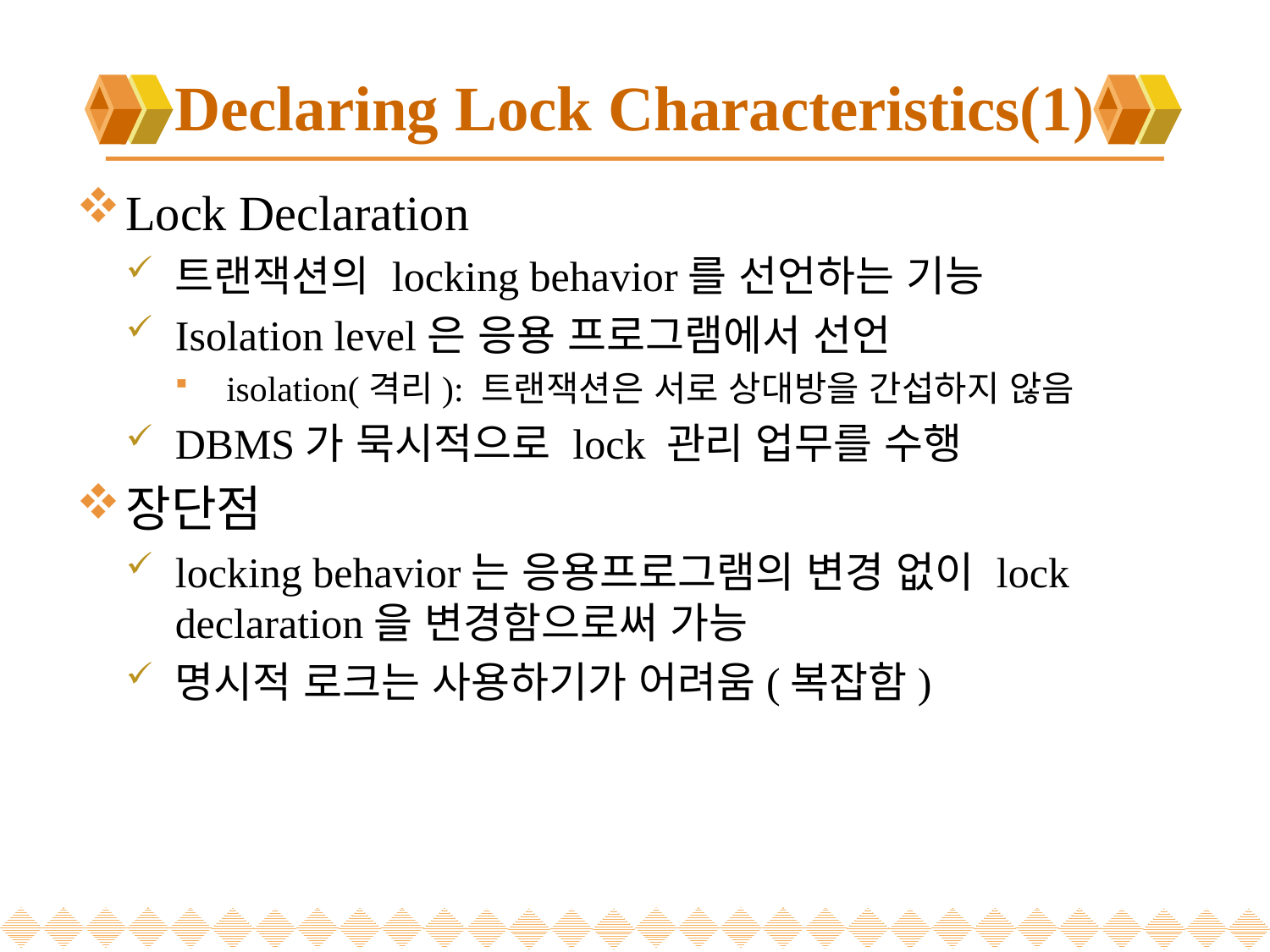

# Declaring Lock Characteristics(1)
Lock Declaration
트랜잭션의 locking behavior를 선언하는 기능
Isolation level은 응용 프로그램에서 선언
isolation(격리): 트랜잭션은 서로 상대방을 간섭하지 않음
DBMS가 묵시적으로 lock 관리 업무를 수행
장단점
locking behavior는 응용프로그램의 변경 없이 lock declaration을 변경함으로써 가능
명시적 로크는 사용하기가 어려움(복잡함)